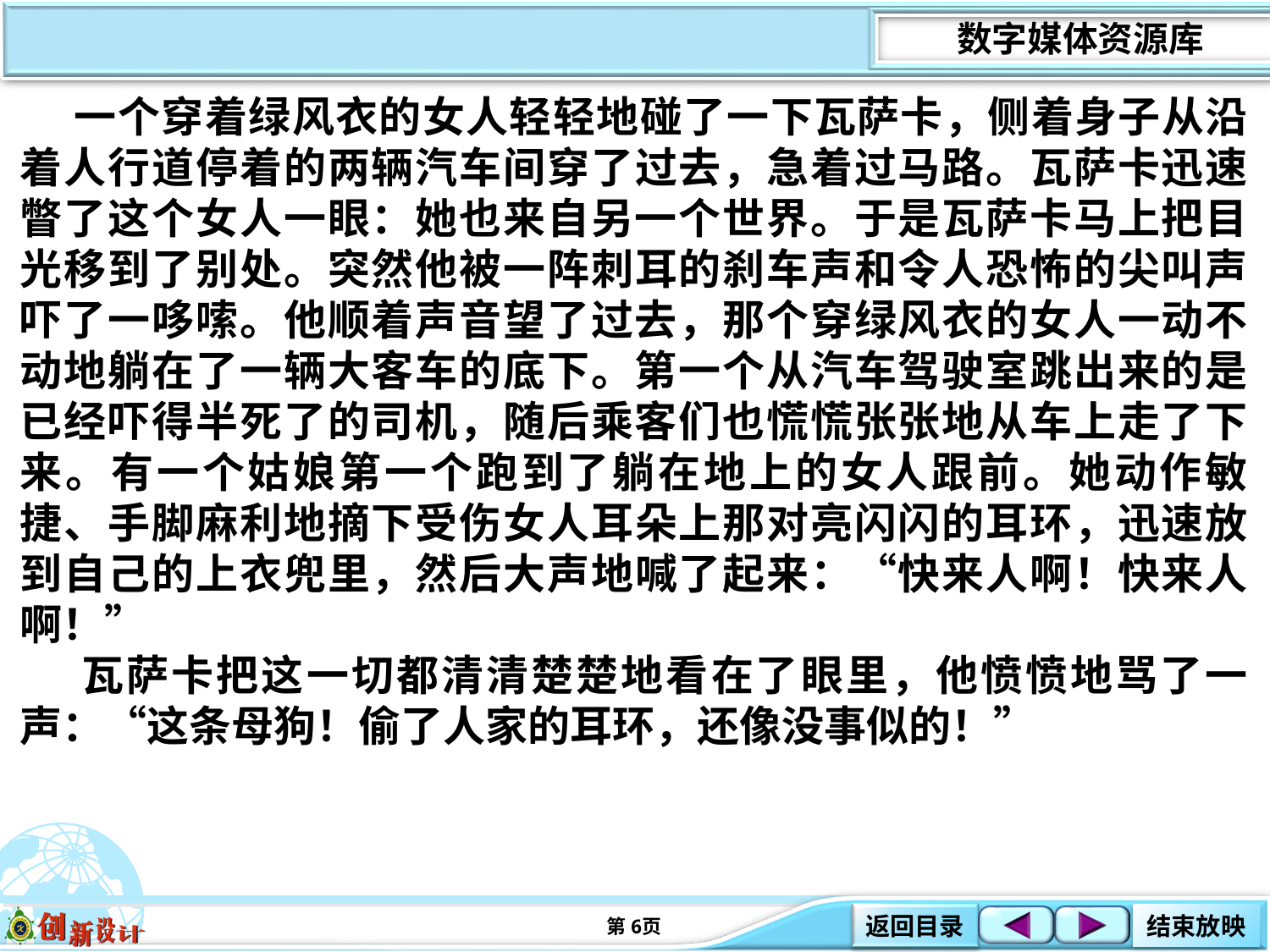

一个穿着绿风衣的女人轻轻地碰了一下瓦萨卡，侧着身子从沿着人行道停着的两辆汽车间穿了过去，急着过马路。瓦萨卡迅速瞥了这个女人一眼：她也来自另一个世界。于是瓦萨卡马上把目光移到了别处。突然他被一阵刺耳的刹车声和令人恐怖的尖叫声吓了一哆嗦。他顺着声音望了过去，那个穿绿风衣的女人一动不动地躺在了一辆大客车的底下。第一个从汽车驾驶室跳出来的是已经吓得半死了的司机，随后乘客们也慌慌张张地从车上走了下来。有一个姑娘第一个跑到了躺在地上的女人跟前。她动作敏捷、手脚麻利地摘下受伤女人耳朵上那对亮闪闪的耳环，迅速放到自己的上衣兜里，然后大声地喊了起来：“快来人啊！快来人啊！”
    瓦萨卡把这一切都清清楚楚地看在了眼里，他愤愤地骂了一声：“这条母狗！偷了人家的耳环，还像没事似的！”